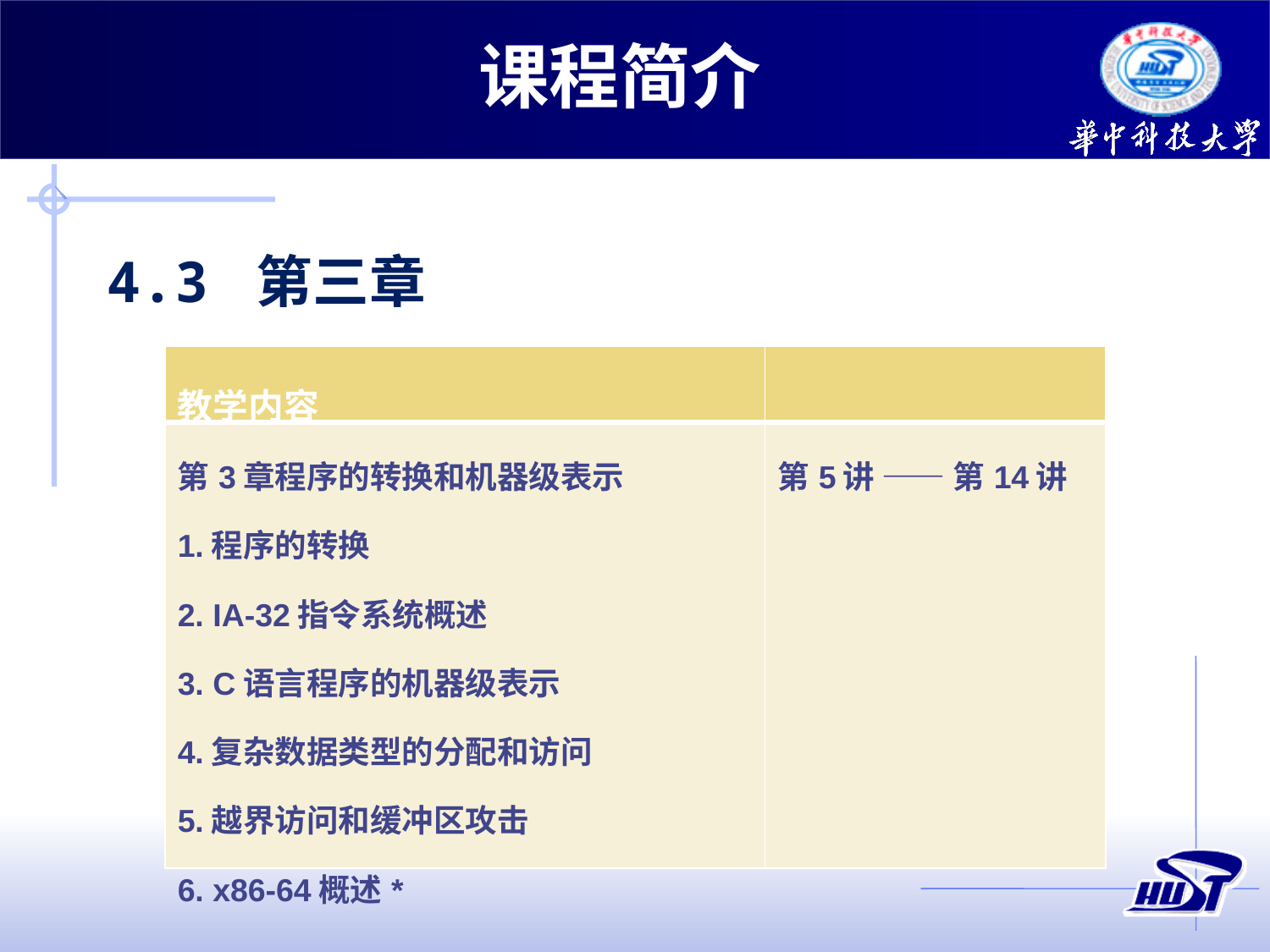

课程简介
4.3 第三章

| 教学内容 |  |
| --- | --- |
| 第3章程序的转换和机器级表示 1.程序的转换 2. IA-32指令系统概述 3. C语言程序的机器级表示 4.复杂数据类型的分配和访问 5.越界访问和缓冲区攻击 6. x86-64概述\* | 第5讲 —— 第14讲 |